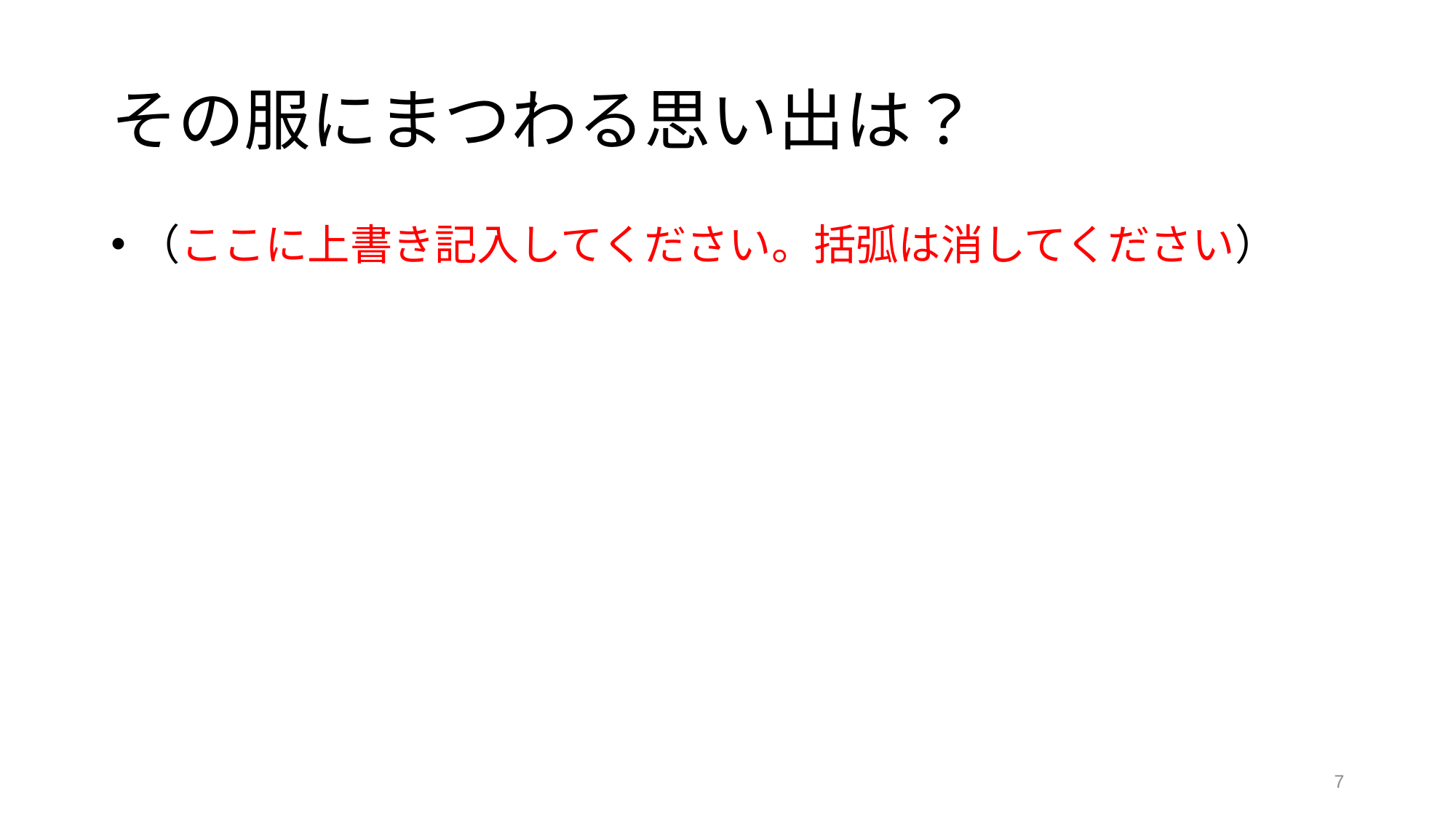

# その服にまつわる思い出は？
（ここに上書き記入してください。括弧は消してください）

7